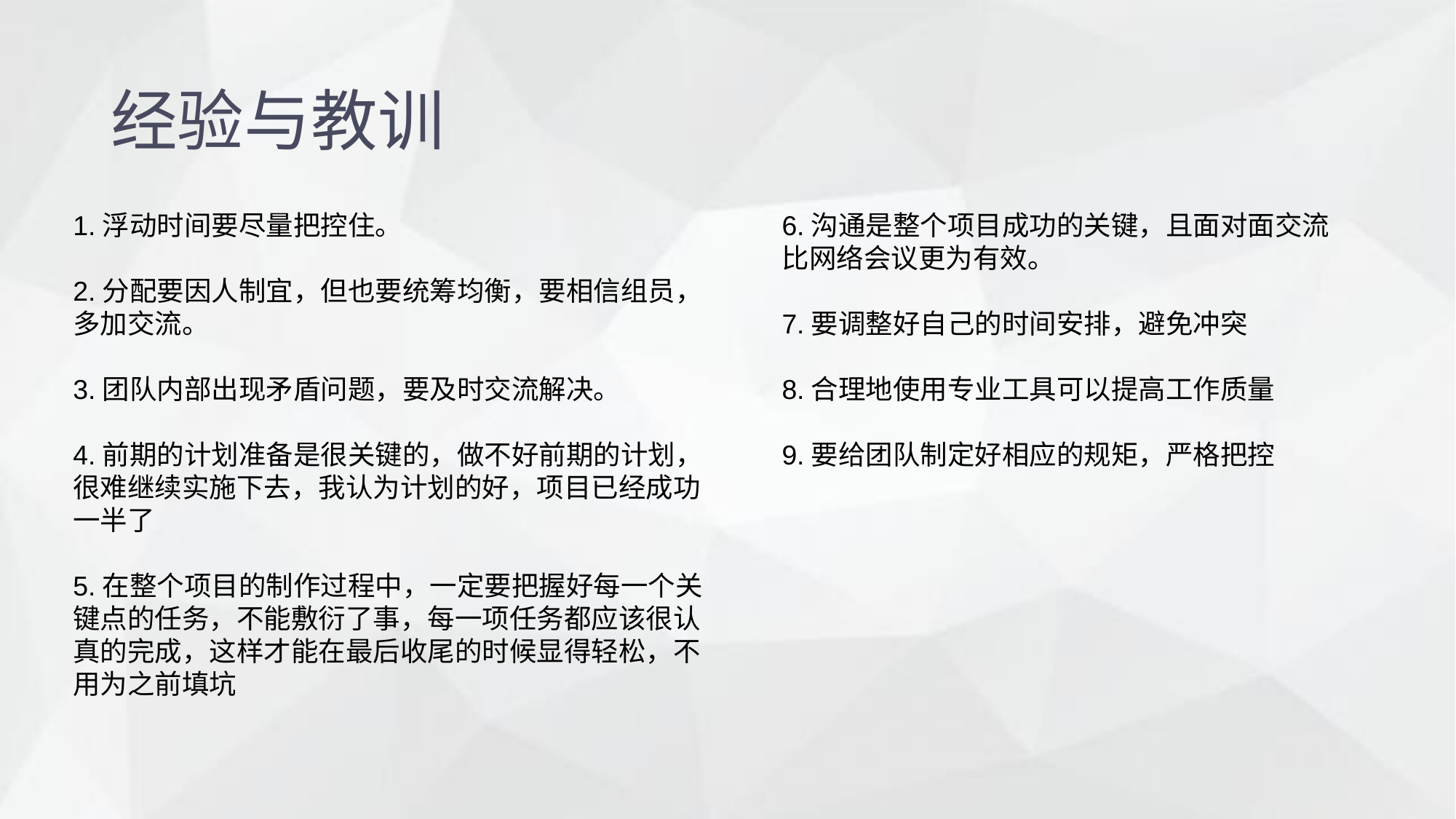

经验与教训
6.沟通是整个项目成功的关键，且面对面交流比网络会议更为有效。

7.要调整好自己的时间安排，避免冲突

8.合理地使用专业工具可以提高工作质量

9.要给团队制定好相应的规矩，严格把控
1.浮动时间要尽量把控住。

2.分配要因人制宜，但也要统筹均衡，要相信组员，多加交流。

3.团队内部出现矛盾问题，要及时交流解决。

4.前期的计划准备是很关键的，做不好前期的计划，很难继续实施下去，我认为计划的好，项目已经成功一半了

5.在整个项目的制作过程中，一定要把握好每一个关键点的任务，不能敷衍了事，每一项任务都应该很认真的完成，这样才能在最后收尾的时候显得轻松，不用为之前填坑